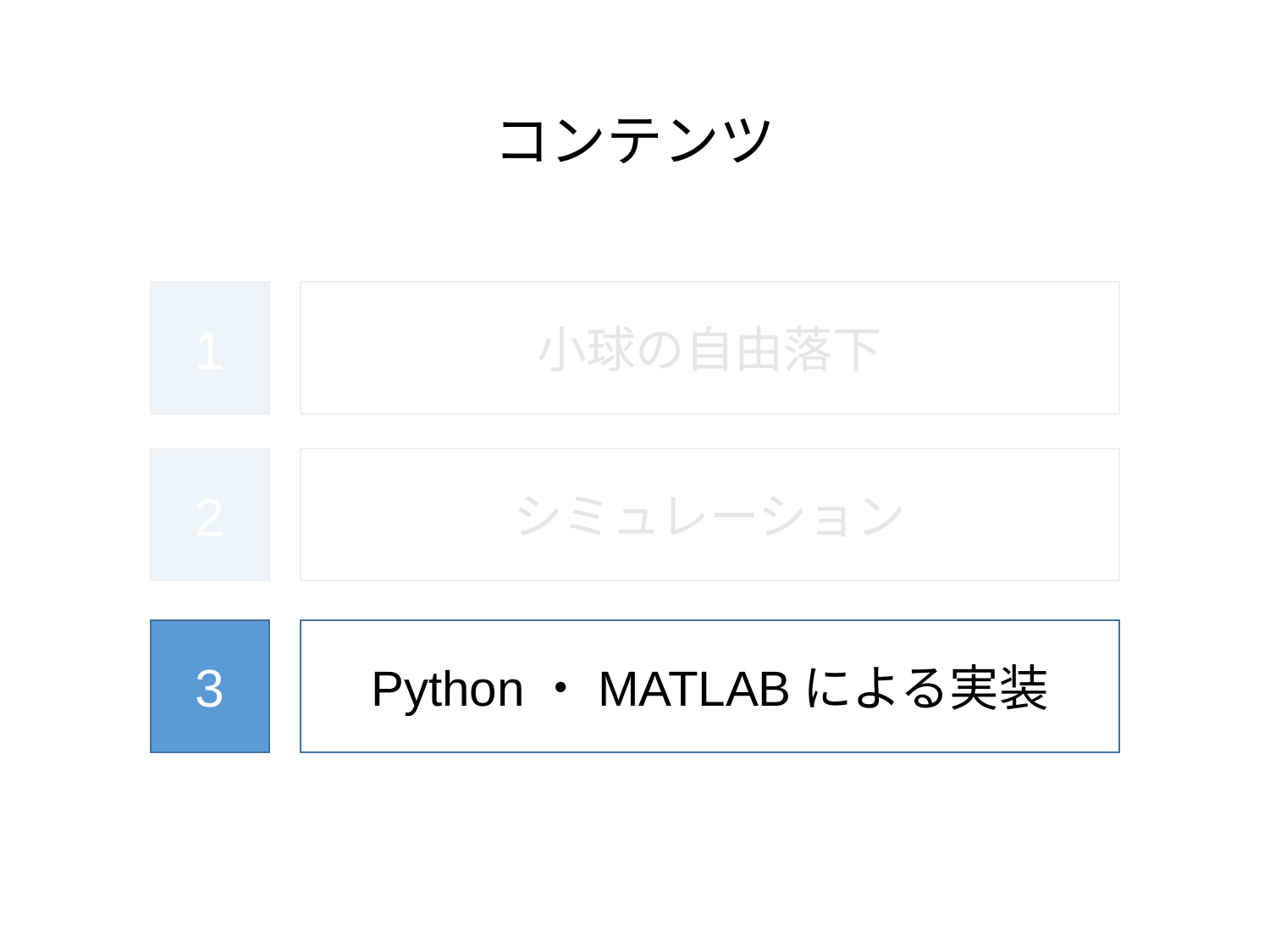

# コンテンツ

1
小球の自由落下
2
シミュレーション
3
Python・MATLABによる実装